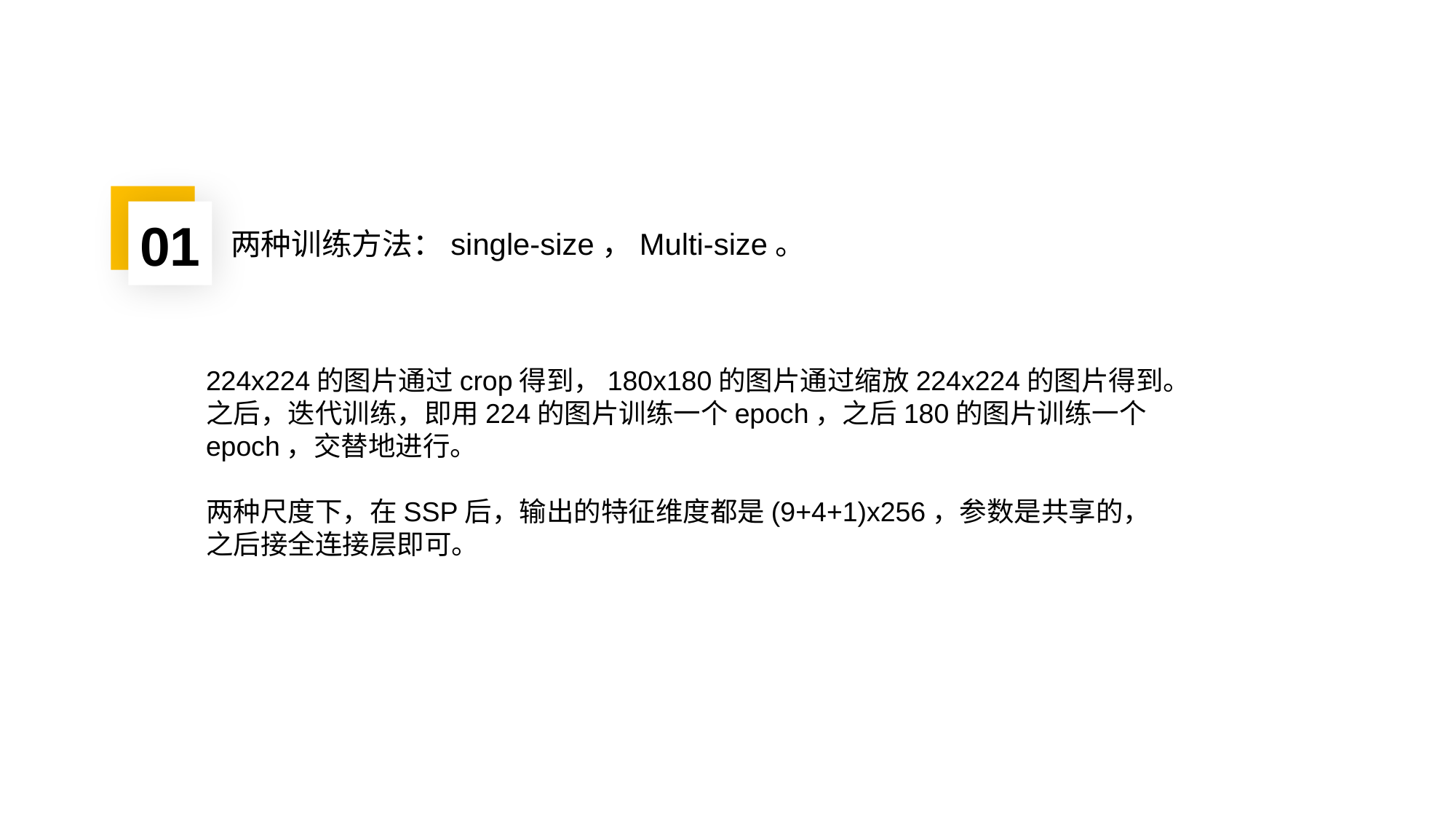

01
两种训练方法：single-size，Multi-size。

224x224的图片通过crop得到，180x180的图片通过缩放224x224的图片得到。之后，迭代训练，即用224的图片训练一个epoch，之后180的图片训练一个epoch，交替地进行。

两种尺度下，在SSP后，输出的特征维度都是(9+4+1)x256，参数是共享的，之后接全连接层即可。